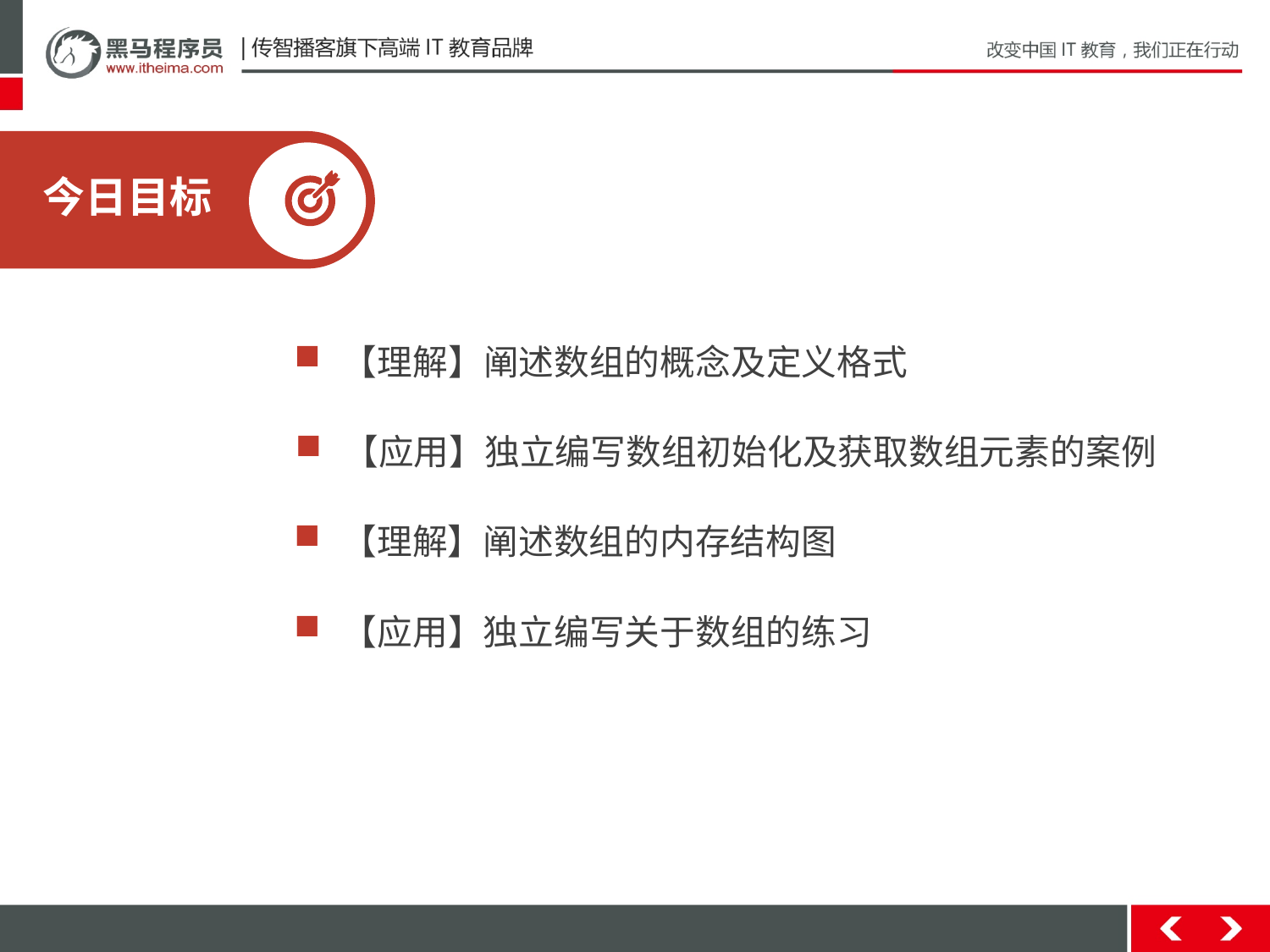

今日目标

【理解】阐述数组的概念及定义格式
【应用】独立编写数组初始化及获取数组元素的案例
【理解】阐述数组的内存结构图
【应用】独立编写关于数组的练习